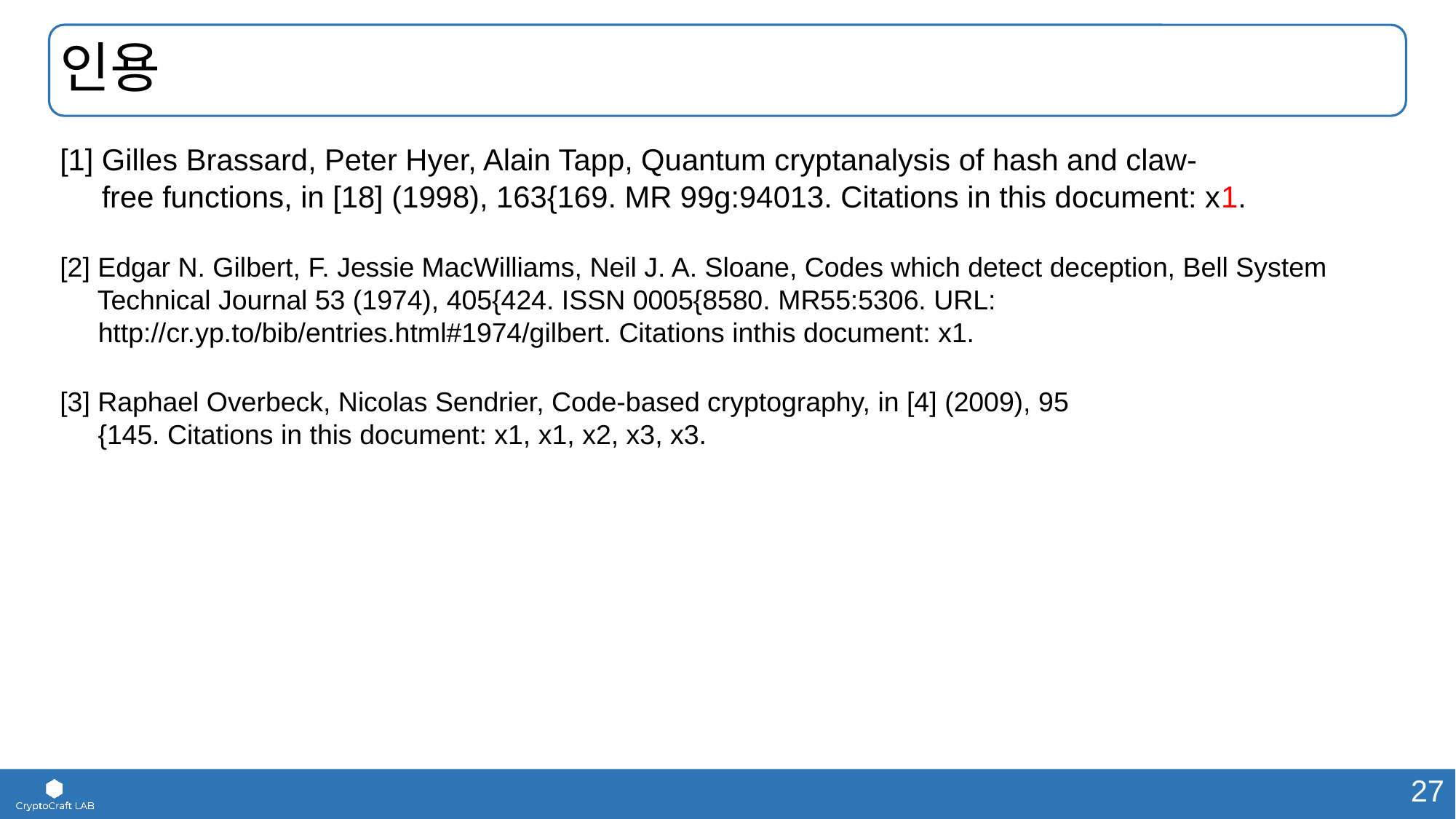

# 인용
[1] Gilles Brassard, Peter Hyer, Alain Tapp, Quantum cryptanalysis of hash and claw-
     free functions, in [18] (1998), 163{169. MR 99g:94013. Citations in this document: x1.

[2] Edgar N. Gilbert, F. Jessie MacWilliams, Neil J. A. Sloane, Codes which detect deception, Bell System
     Technical Journal 53 (1974), 405{424. ISSN 0005{8580. MR55:5306. URL:
     http://cr.yp.to/bib/entries.html#1974/gilbert. Citations inthis document: x1.

[3] Raphael Overbeck, Nicolas Sendrier, Code-based cryptography, in [4] (2009), 95
     {145. Citations in this document: x1, x1, x2, x3, x3.